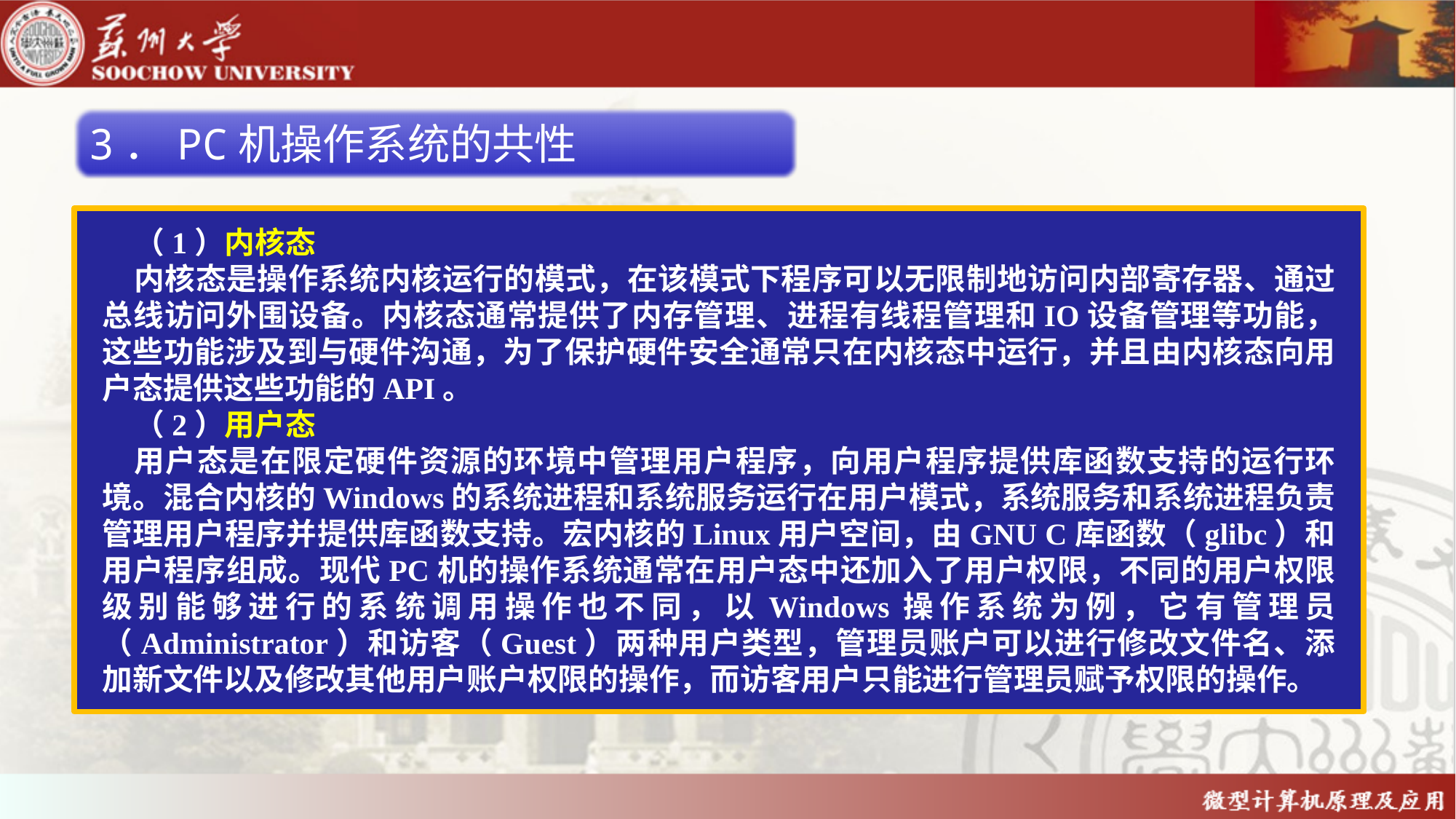

3．PC机操作系统的共性
（1）内核态
内核态是操作系统内核运行的模式，在该模式下程序可以无限制地访问内部寄存器、通过总线访问外围设备。内核态通常提供了内存管理、进程有线程管理和IO设备管理等功能，这些功能涉及到与硬件沟通，为了保护硬件安全通常只在内核态中运行，并且由内核态向用户态提供这些功能的API。
（2）用户态
用户态是在限定硬件资源的环境中管理用户程序，向用户程序提供库函数支持的运行环境。混合内核的Windows的系统进程和系统服务运行在用户模式，系统服务和系统进程负责管理用户程序并提供库函数支持。宏内核的Linux用户空间，由GNU C库函数（glibc）和用户程序组成。现代PC机的操作系统通常在用户态中还加入了用户权限，不同的用户权限级别能够进行的系统调用操作也不同，以Windows操作系统为例，它有管理员（Administrator）和访客（Guest）两种用户类型，管理员账户可以进行修改文件名、添加新文件以及修改其他用户账户权限的操作，而访客用户只能进行管理员赋予权限的操作。